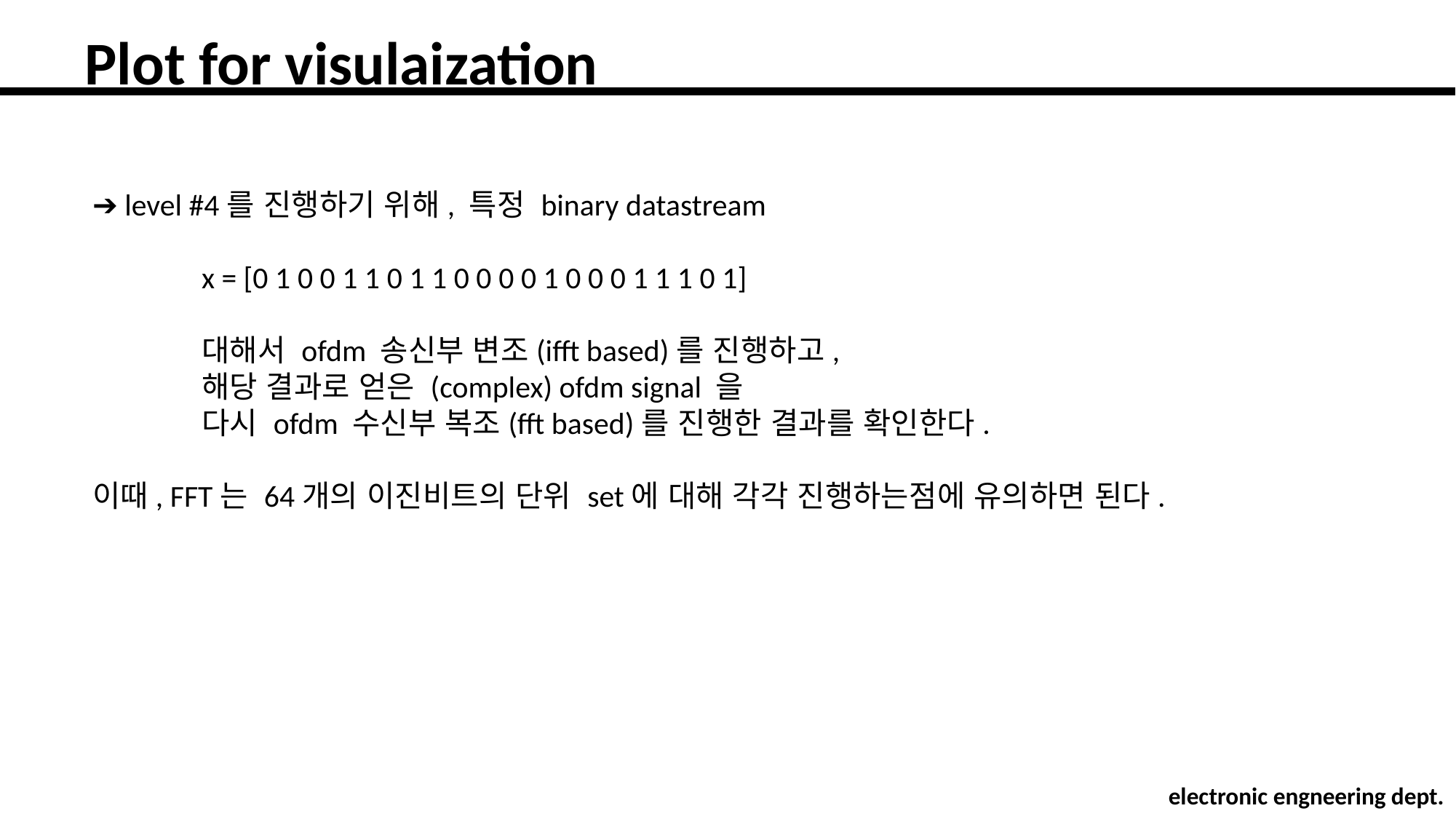

# Plot for visulaization

➔ level #4를 진행하기 위해, 특정 binary datastream

	x = [0 1 0 0 1 1 0 1 1 0 0 0 0 1 0 0 0 1 1 1 0 1]

	대해서 ofdm 송신부 변조(ifft based)를 진행하고,
	해당 결과로 얻은 (complex) ofdm signal 을
	다시 ofdm 수신부 복조(fft based)를 진행한 결과를 확인한다.

이때, FFT는 64개의 이진비트의 단위 set에 대해 각각 진행하는점에 유의하면 된다.

electronic engneering dept.